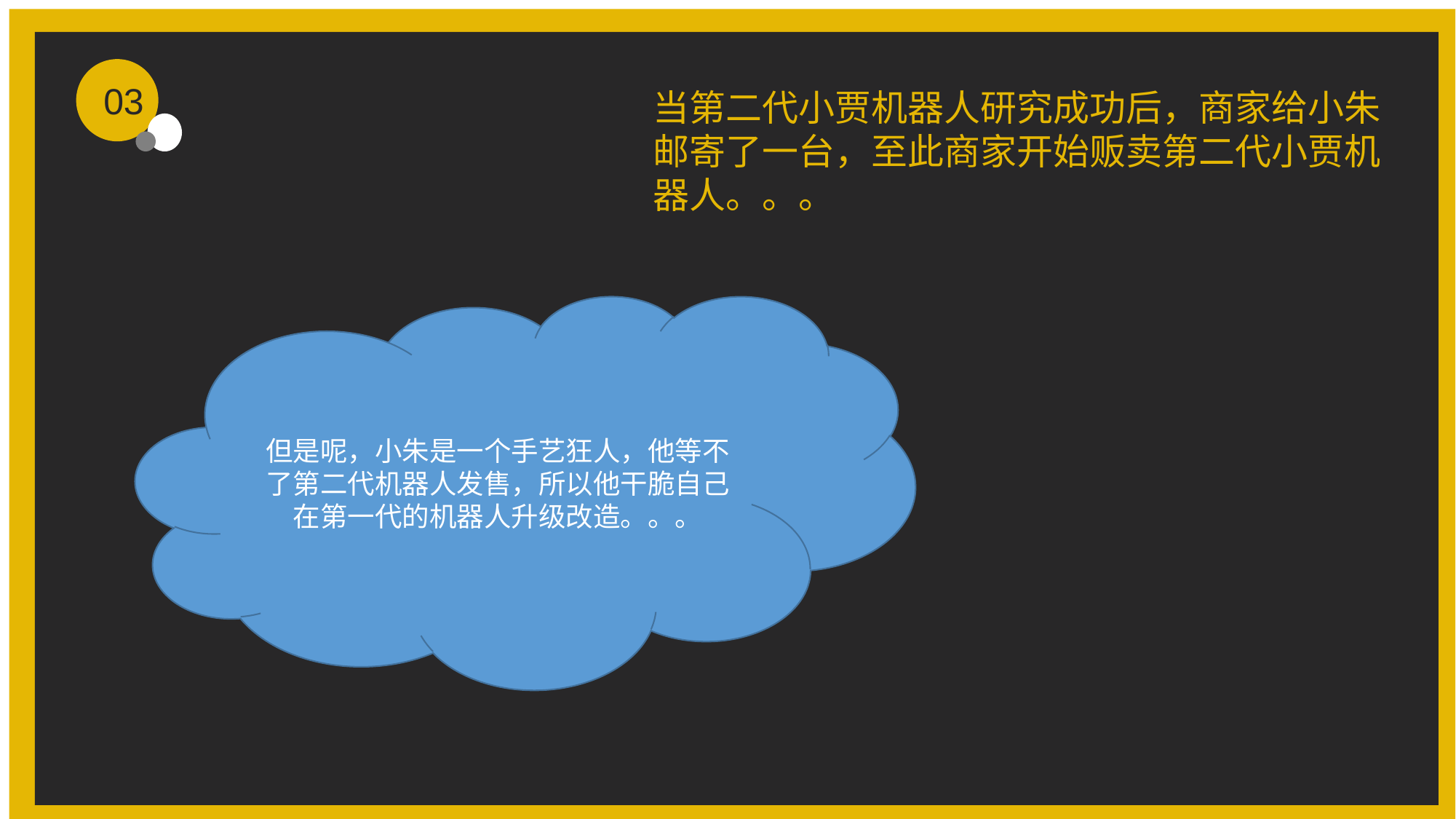

03

当第二代小贾机器人研究成功后，商家给小朱邮寄了一台，至此商家开始贩卖第二代小贾机器人。。。
但是呢，小朱是一个手艺狂人，他等不了第二代机器人发售，所以他干脆自己在第一代的机器人升级改造。。。